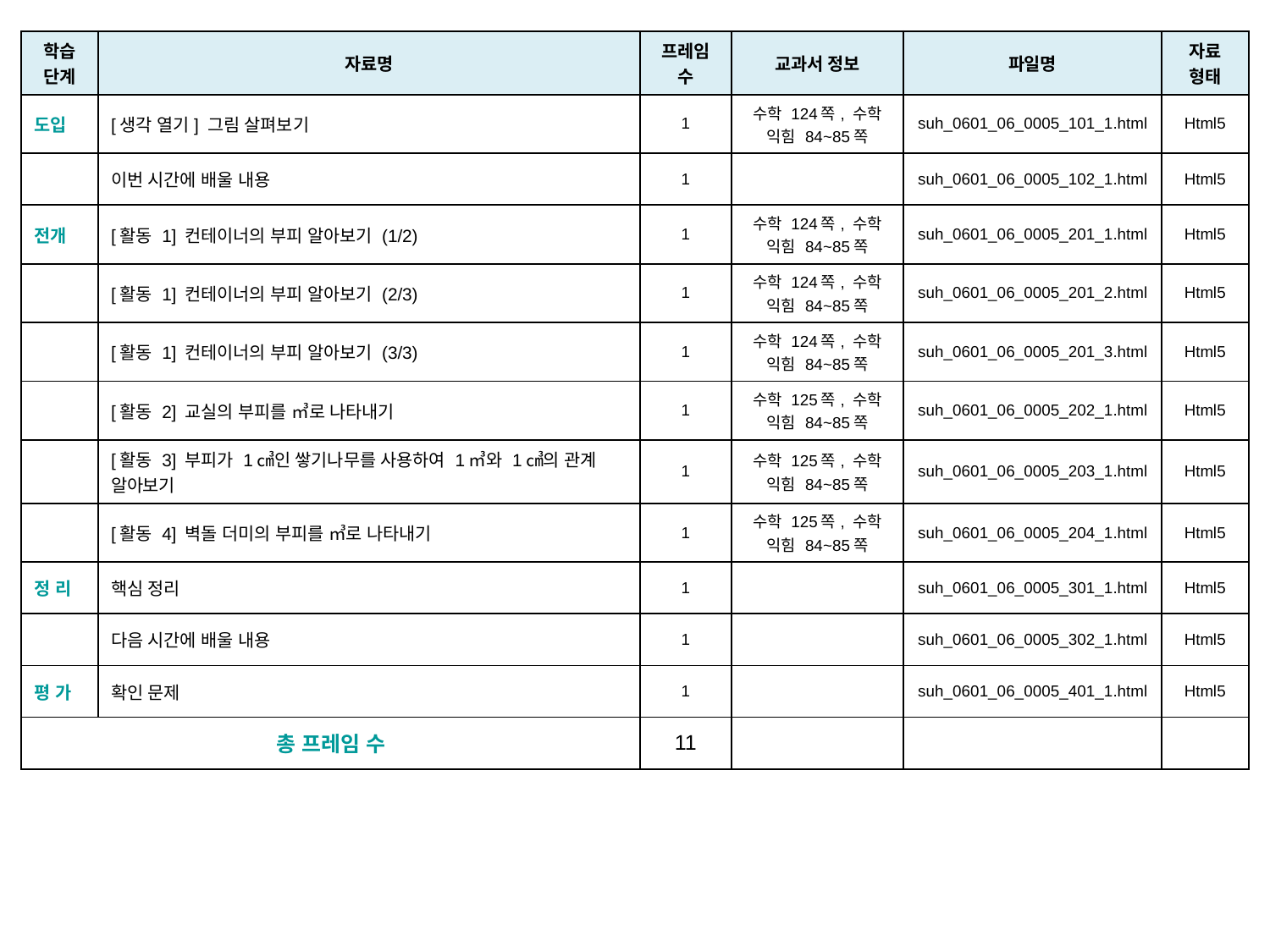

| 학습 단계 | 자료명 | 프레임 수 | 교과서 정보 | 파일명 | 자료 형태 |
| --- | --- | --- | --- | --- | --- |
| 도입 | [생각 열기] 그림 살펴보기 | 1 | 수학 124쪽, 수학 익힘 84~85쪽 | suh\_0601\_06\_0005\_101\_1.html | Html5 |
|  | 이번 시간에 배울 내용 | 1 |  | suh\_0601\_06\_0005\_102\_1.html | Html5 |
| 전개 | [활동 1] 컨테이너의 부피 알아보기 (1/2) | 1 | 수학 124쪽, 수학 익힘 84~85쪽 | suh\_0601\_06\_0005\_201\_1.html | Html5 |
|  | [활동 1] 컨테이너의 부피 알아보기 (2/3) | 1 | 수학 124쪽, 수학 익힘 84~85쪽 | suh\_0601\_06\_0005\_201\_2.html | Html5 |
|  | [활동 1] 컨테이너의 부피 알아보기 (3/3) | 1 | 수학 124쪽, 수학 익힘 84~85쪽 | suh\_0601\_06\_0005\_201\_3.html | Html5 |
|  | [활동 2] 교실의 부피를 ㎥로 나타내기 | 1 | 수학 125쪽, 수학 익힘 84~85쪽 | suh\_0601\_06\_0005\_202\_1.html | Html5 |
|  | [활동 3] 부피가 1㎤인 쌓기나무를 사용하여 1㎥와 1㎤의 관계 알아보기 | 1 | 수학 125쪽, 수학 익힘 84~85쪽 | suh\_0601\_06\_0005\_203\_1.html | Html5 |
|  | [활동 4] 벽돌 더미의 부피를 ㎥로 나타내기 | 1 | 수학 125쪽, 수학 익힘 84~85쪽 | suh\_0601\_06\_0005\_204\_1.html | Html5 |
| 정 리 | 핵심 정리 | 1 |  | suh\_0601\_06\_0005\_301\_1.html | Html5 |
|  | 다음 시간에 배울 내용 | 1 |  | suh\_0601\_06\_0005\_302\_1.html | Html5 |
| 평 가 | 확인 문제 | 1 |  | suh\_0601\_06\_0005\_401\_1.html | Html5 |
| 총 프레임 수 |  | 11 |  |  |  |